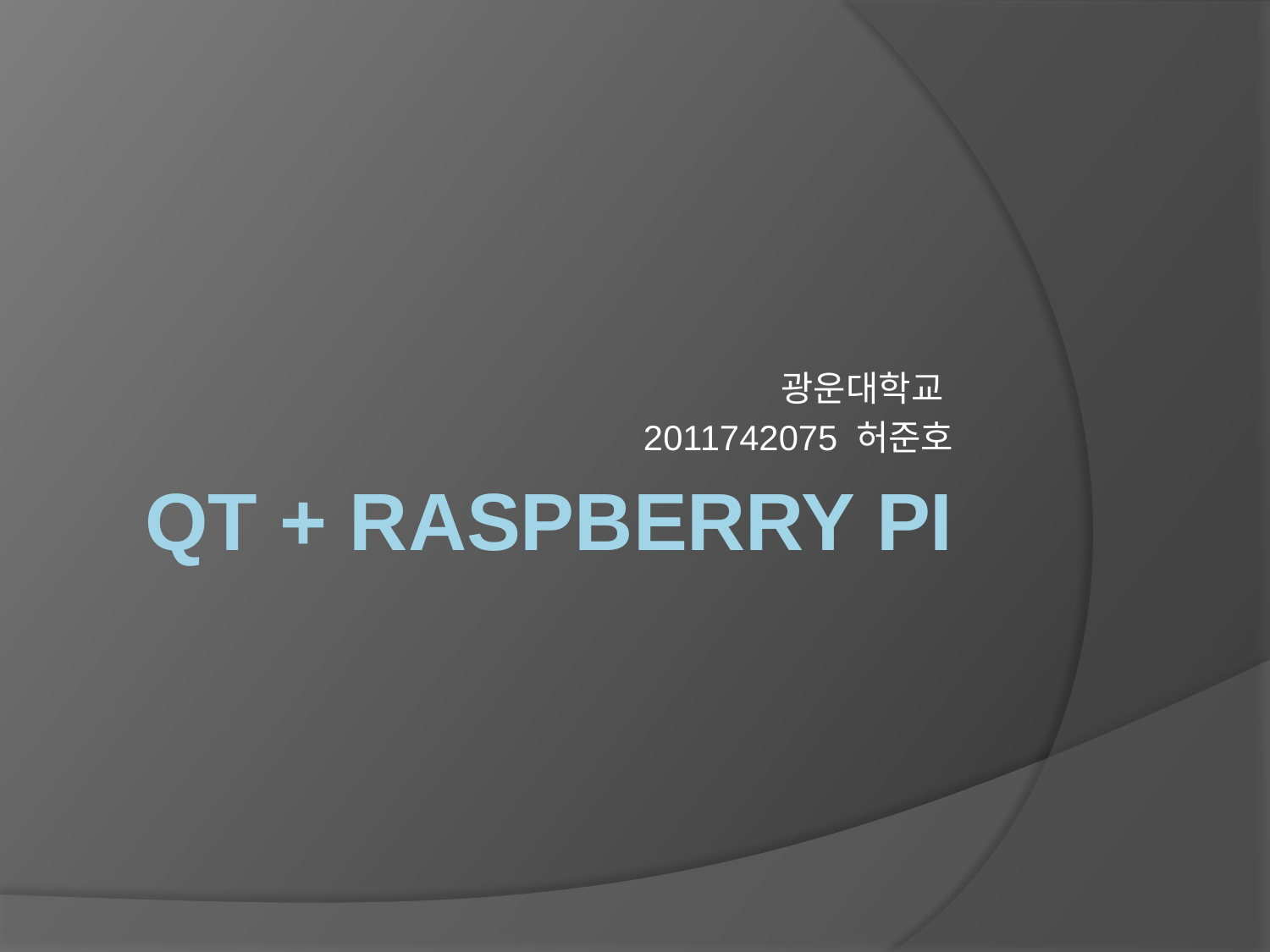

광운대학교
2011742075 허준호
# Qt + raspberry Pi